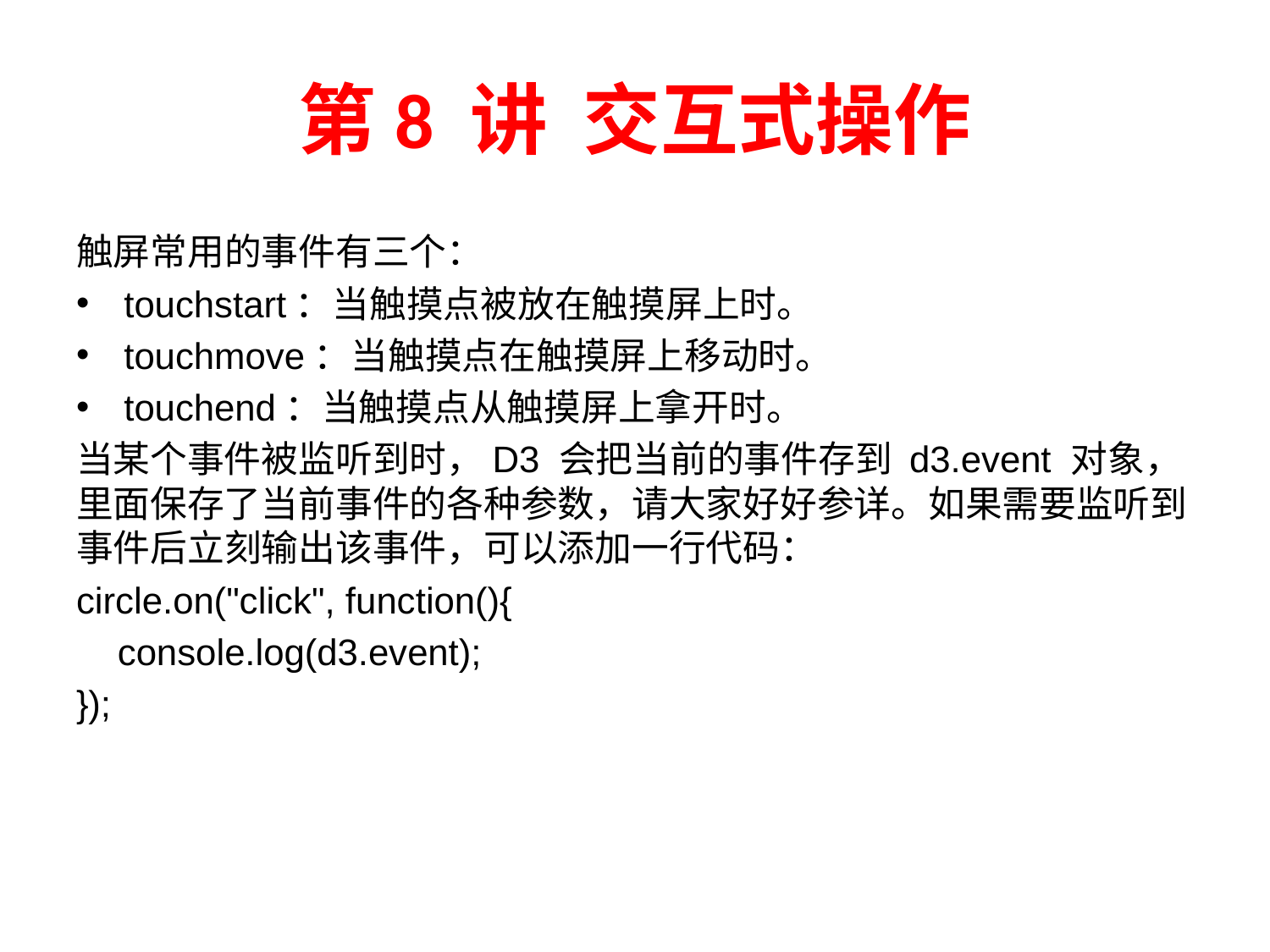

# 第8 讲  交互式操作
触屏常用的事件有三个：
touchstart：当触摸点被放在触摸屏上时。
touchmove：当触摸点在触摸屏上移动时。
touchend：当触摸点从触摸屏上拿开时。
当某个事件被监听到时，D3 会把当前的事件存到 d3.event 对象，里面保存了当前事件的各种参数，请大家好好参详。如果需要监听到事件后立刻输出该事件，可以添加一行代码：
circle.on("click", function(){
    console.log(d3.event);
});